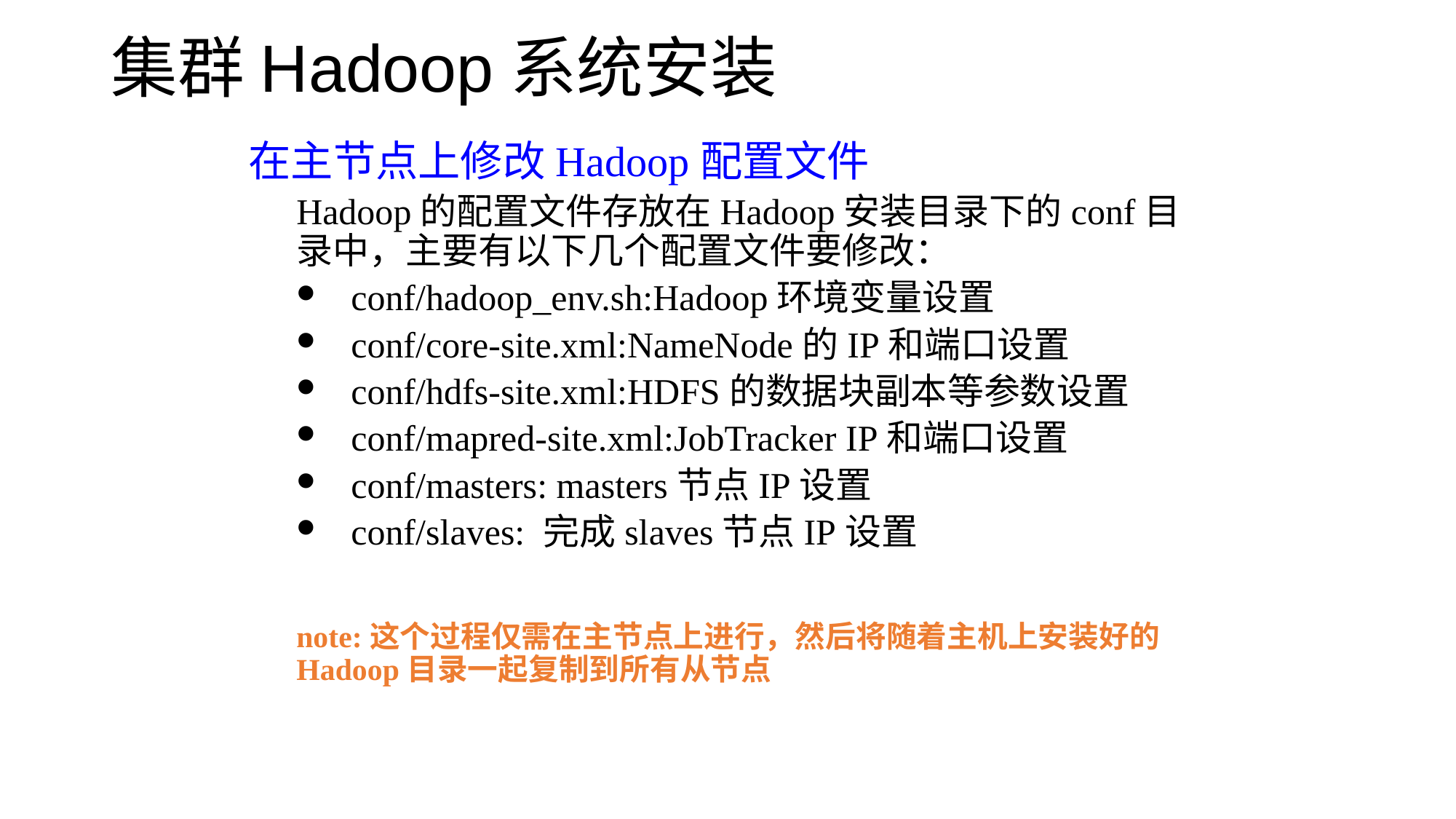

# 集群Hadoop系统安装
在主节点上修改Hadoop配置文件
Hadoop的配置文件存放在Hadoop安装目录下的conf目录中，主要有以下几个配置文件要修改：
conf/hadoop_env.sh:Hadoop环境变量设置
conf/core-site.xml:NameNode的IP和端口设置
conf/hdfs-site.xml:HDFS的数据块副本等参数设置
conf/mapred-site.xml:JobTracker IP和端口设置
conf/masters: masters节点IP设置
conf/slaves: 完成slaves节点IP设置

note:这个过程仅需在主节点上进行，然后将随着主机上安装好的Hadoop目录一起复制到所有从节点